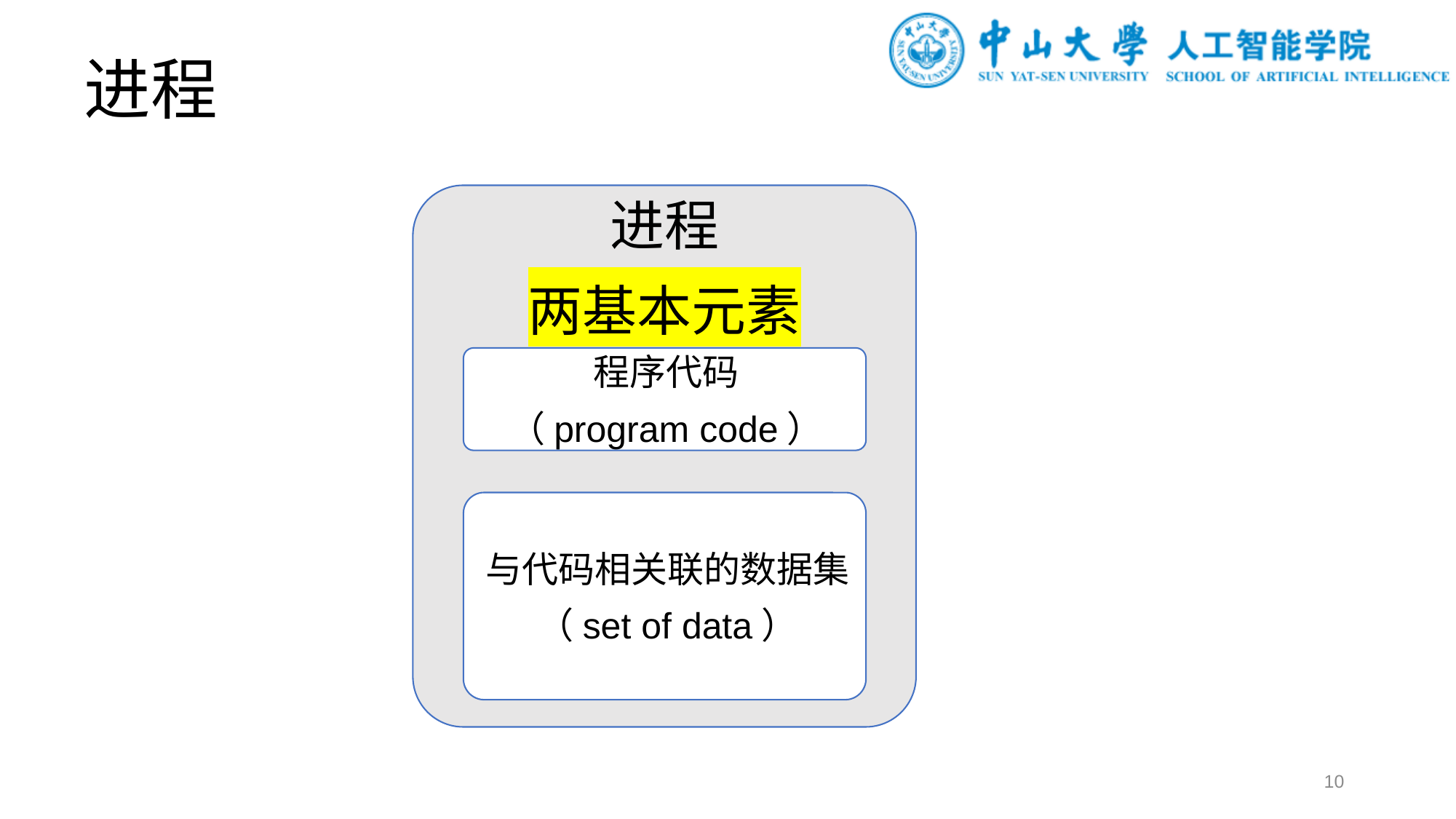

# 进程
进程
两基本元素
程序代码
（program code）
与代码相关联的数据集
（set of data）
10